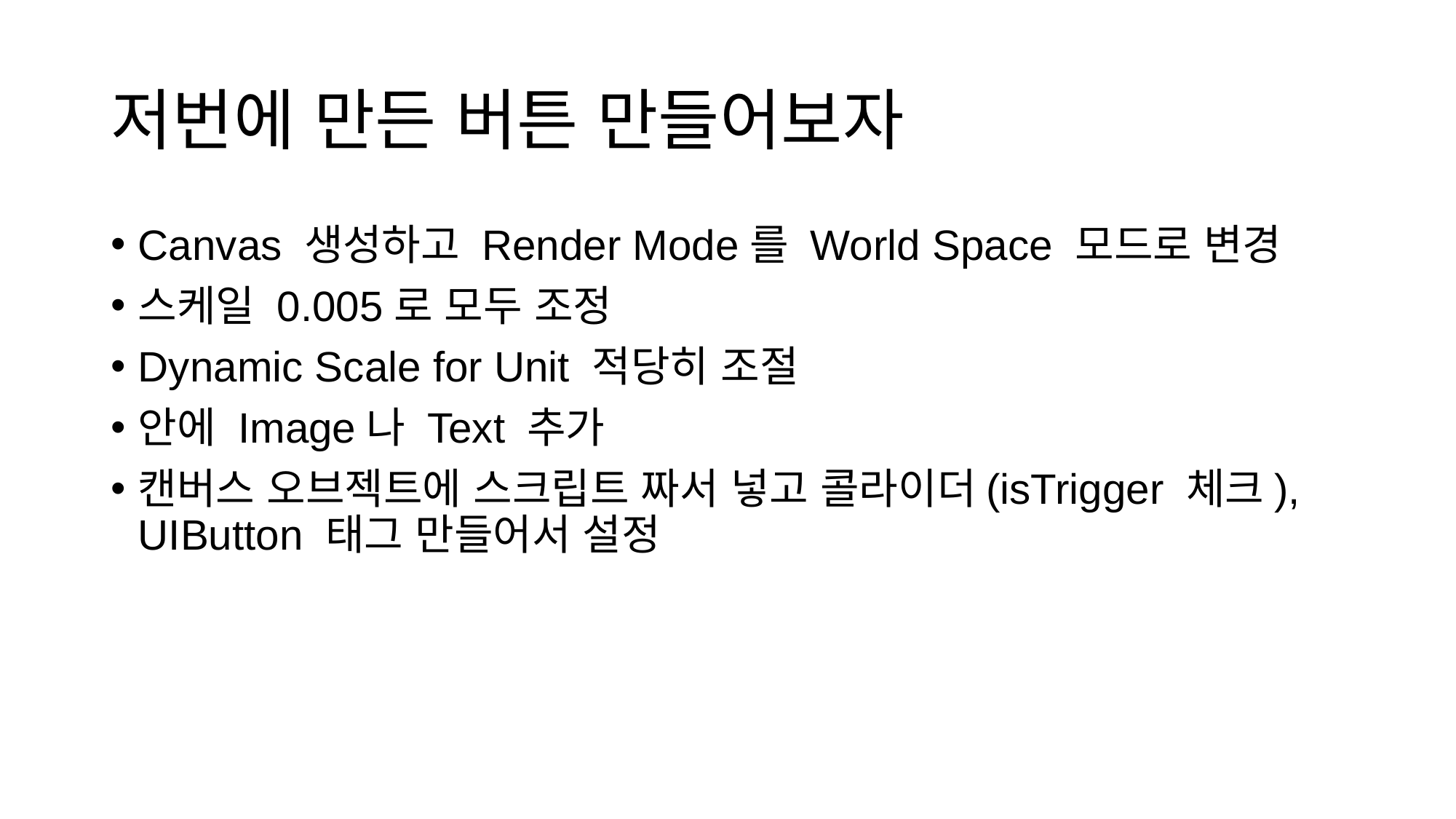

# 저번에 만든 버튼 만들어보자
Canvas 생성하고 Render Mode를 World Space 모드로 변경
스케일 0.005로 모두 조정
Dynamic Scale for Unit 적당히 조절
안에 Image나 Text 추가
캔버스 오브젝트에 스크립트 짜서 넣고 콜라이더(isTrigger 체크), UIButton 태그 만들어서 설정